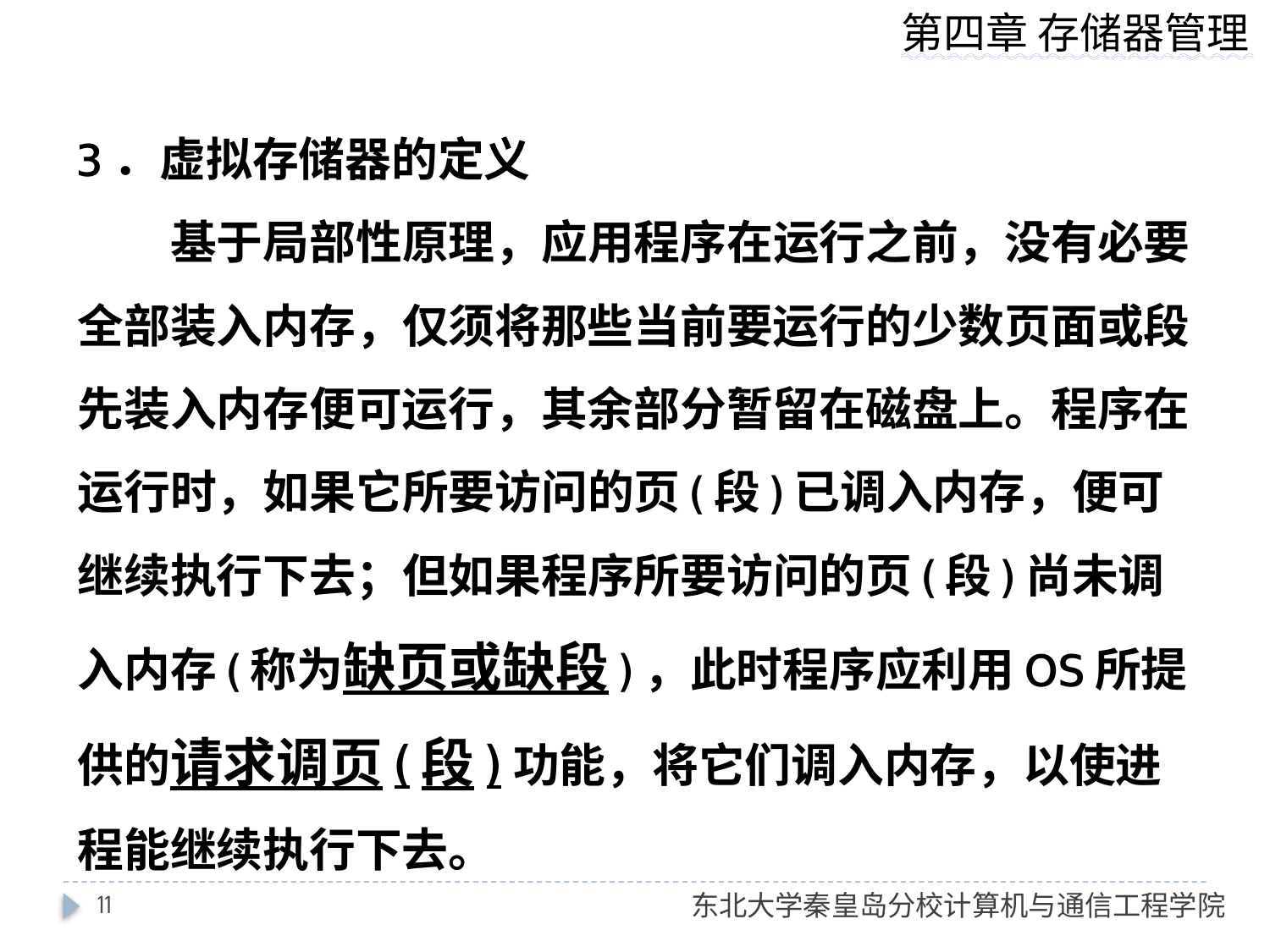

3．虚拟存储器的定义
　　基于局部性原理，应用程序在运行之前，没有必要全部装入内存，仅须将那些当前要运行的少数页面或段先装入内存便可运行，其余部分暂留在磁盘上。程序在运行时，如果它所要访问的页(段)已调入内存，便可继续执行下去；但如果程序所要访问的页(段)尚未调入内存(称为缺页或缺段)，此时程序应利用OS所提供的请求调页(段)功能，将它们调入内存，以使进程能继续执行下去。
11